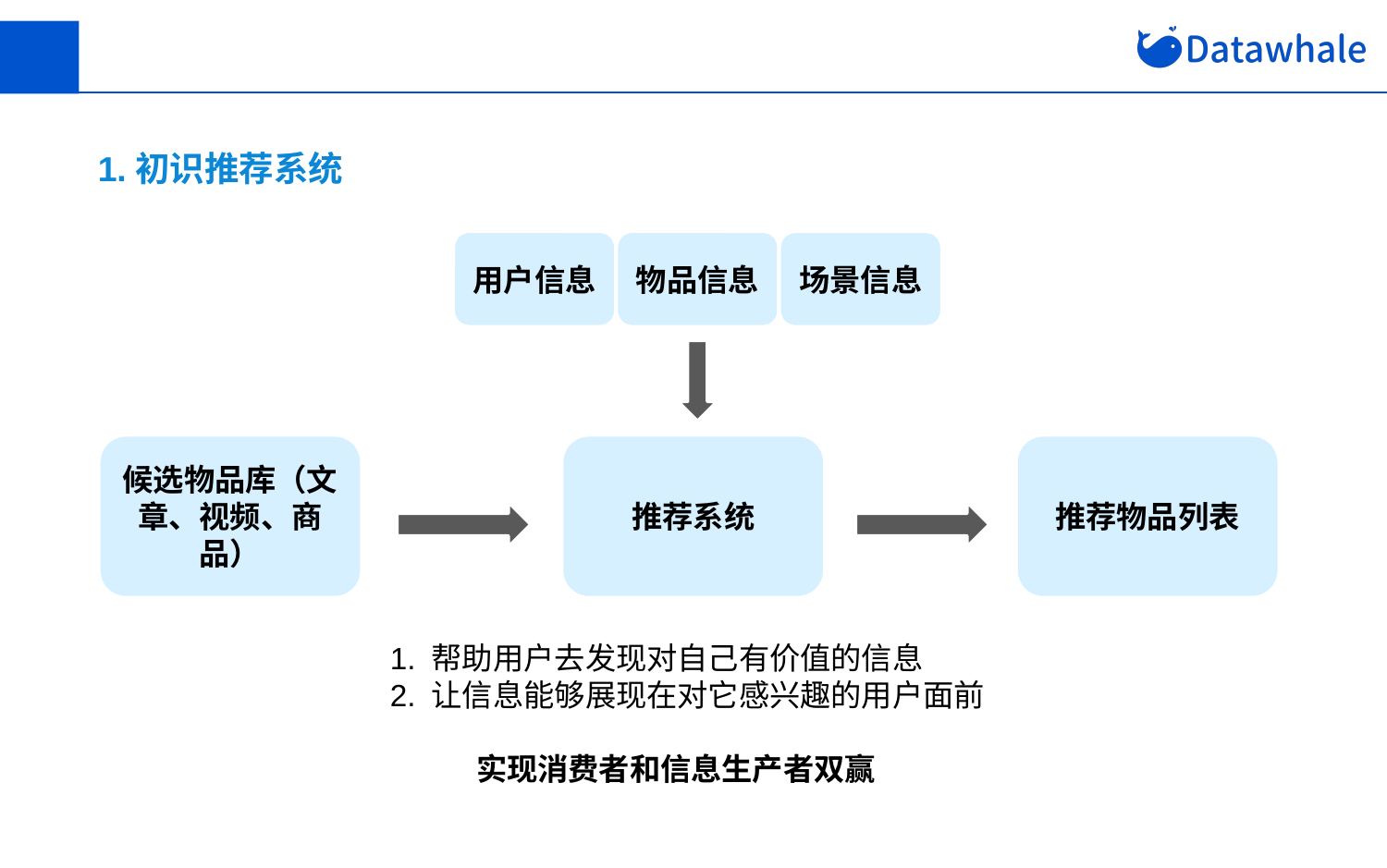

1.初识推荐系统
物品信息
用户信息
场景信息

推荐系统
推荐物品列表
候选物品库（文章、视频、商品）

1. 帮助用户去发现对自己有价值的信息
2. 让信息能够展现在对它感兴趣的用户面前
实现消费者和信息生产者双赢